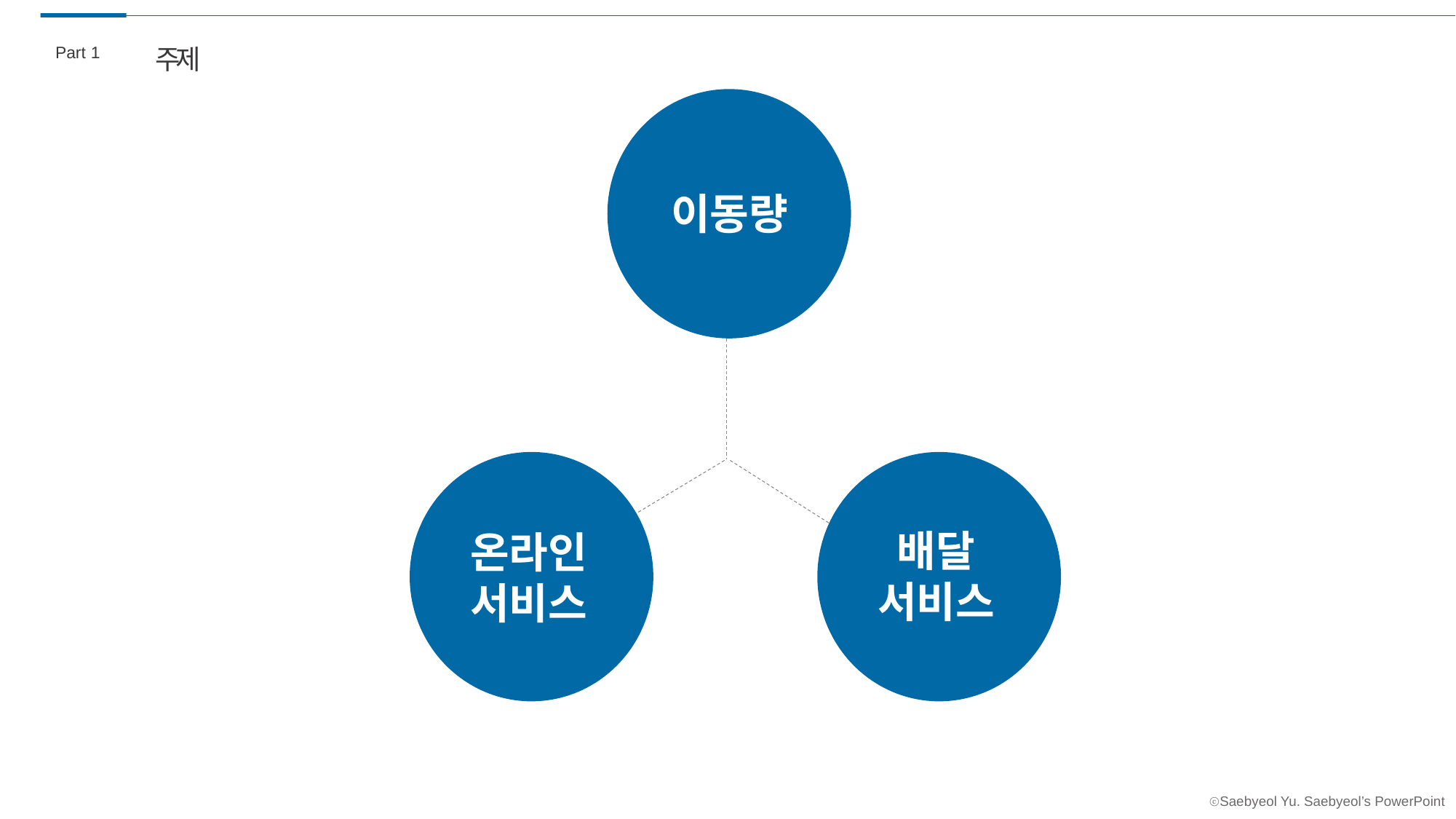

Part 1
주제

이동량

배달
서비스
온라인
서비스